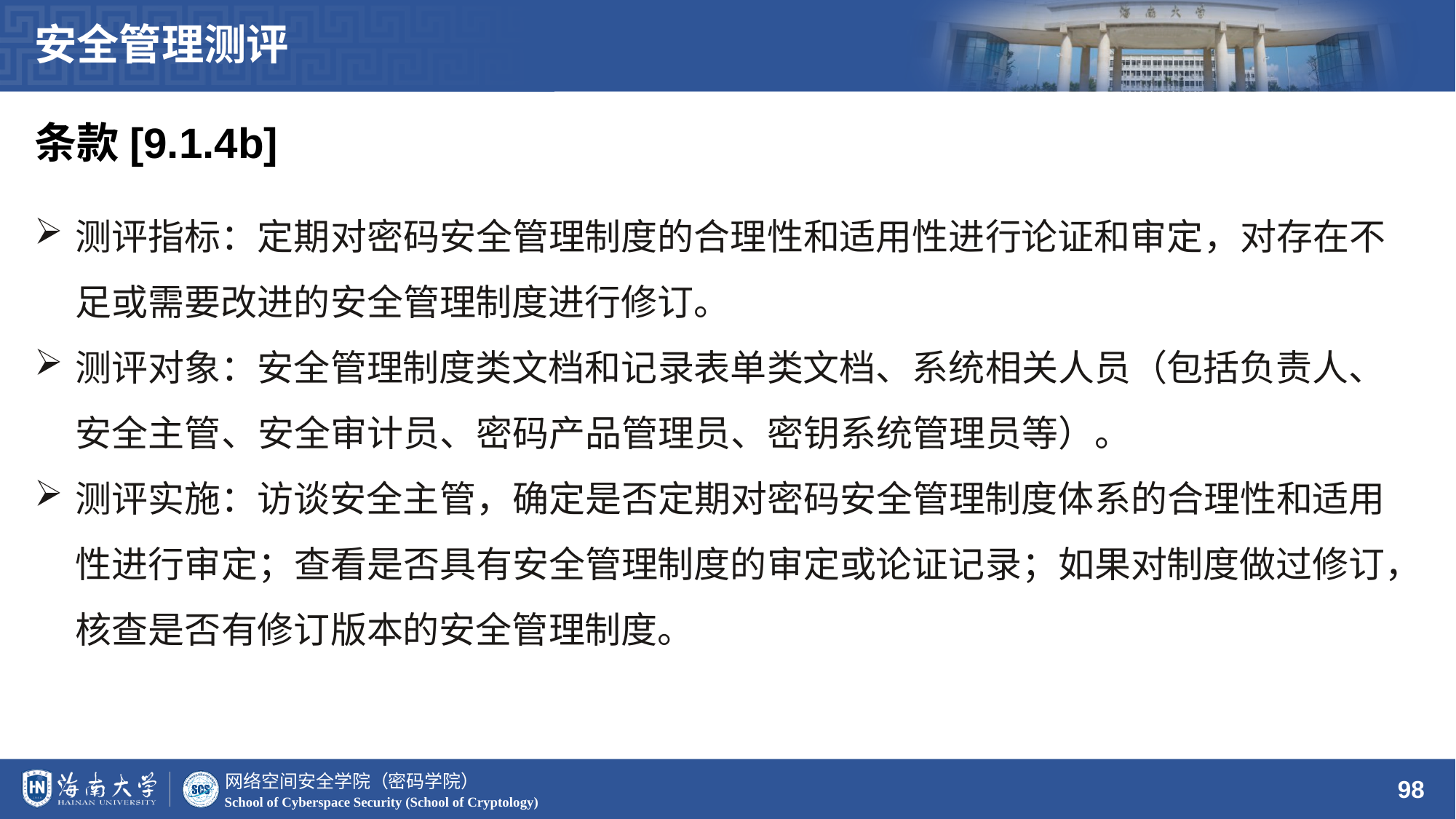

安全管理测评
条款[9.1.4b]
测评指标：定期对密码安全管理制度的合理性和适用性进行论证和审定，对存在不足或需要改进的安全管理制度进行修订。
测评对象：安全管理制度类文档和记录表单类文档、系统相关人员（包括负责人、安全主管、安全审计员、密码产品管理员、密钥系统管理员等）。
测评实施：访谈安全主管，确定是否定期对密码安全管理制度体系的合理性和适用性进行审定；查看是否具有安全管理制度的审定或论证记录；如果对制度做过修订，核查是否有修订版本的安全管理制度。
98